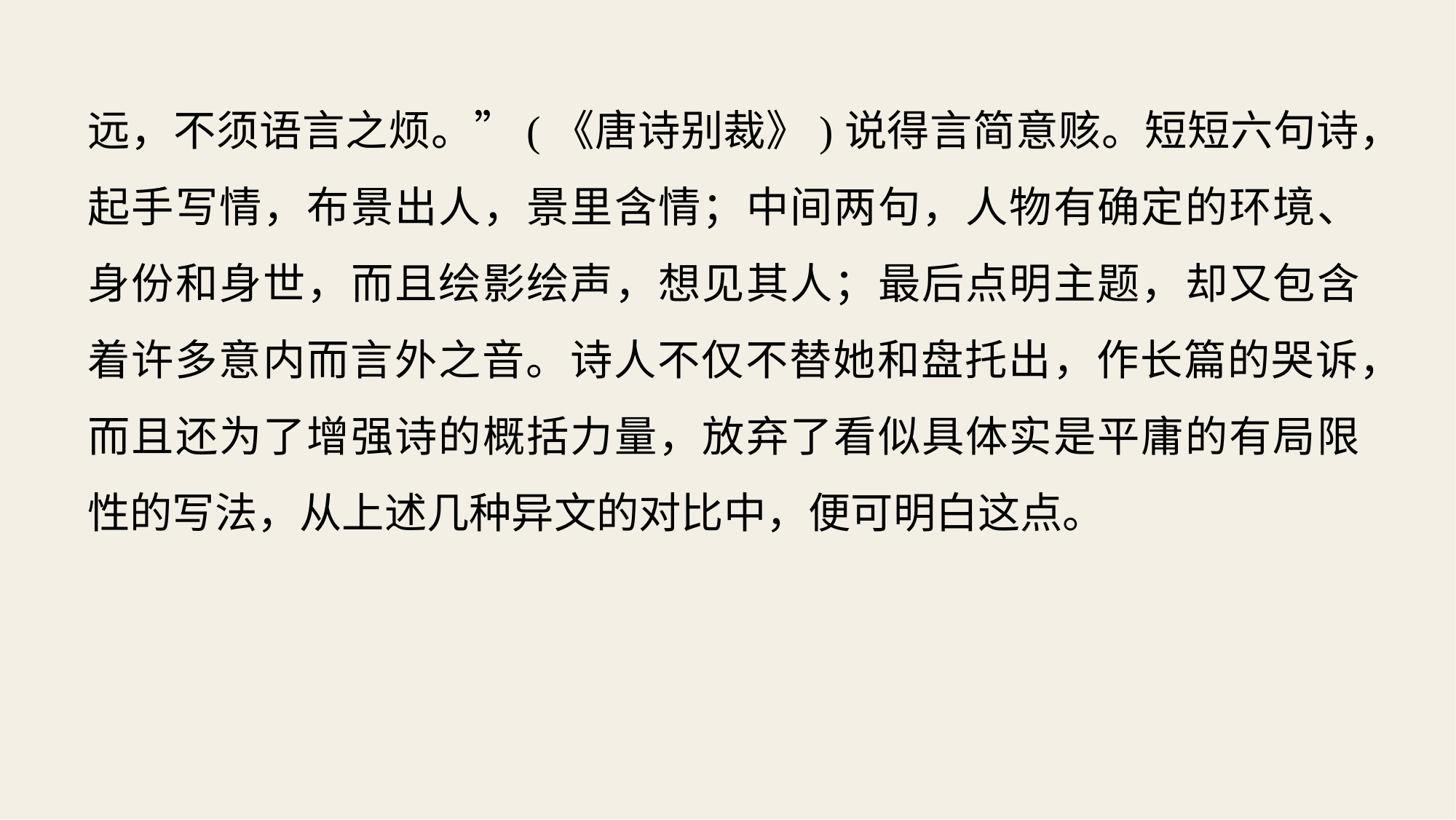

远，不须语言之烦。”(《唐诗别裁》)说得言简意赅。短短六句诗，起手写情，布景出人，景里含情；中间两句，人物有确定的环境、身份和身世，而且绘影绘声，想见其人；最后点明主题，却又包含着许多意内而言外之音。诗人不仅不替她和盘托出，作长篇的哭诉，而且还为了增强诗的概括力量，放弃了看似具体实是平庸的有局限性的写法，从上述几种异文的对比中，便可明白这点。